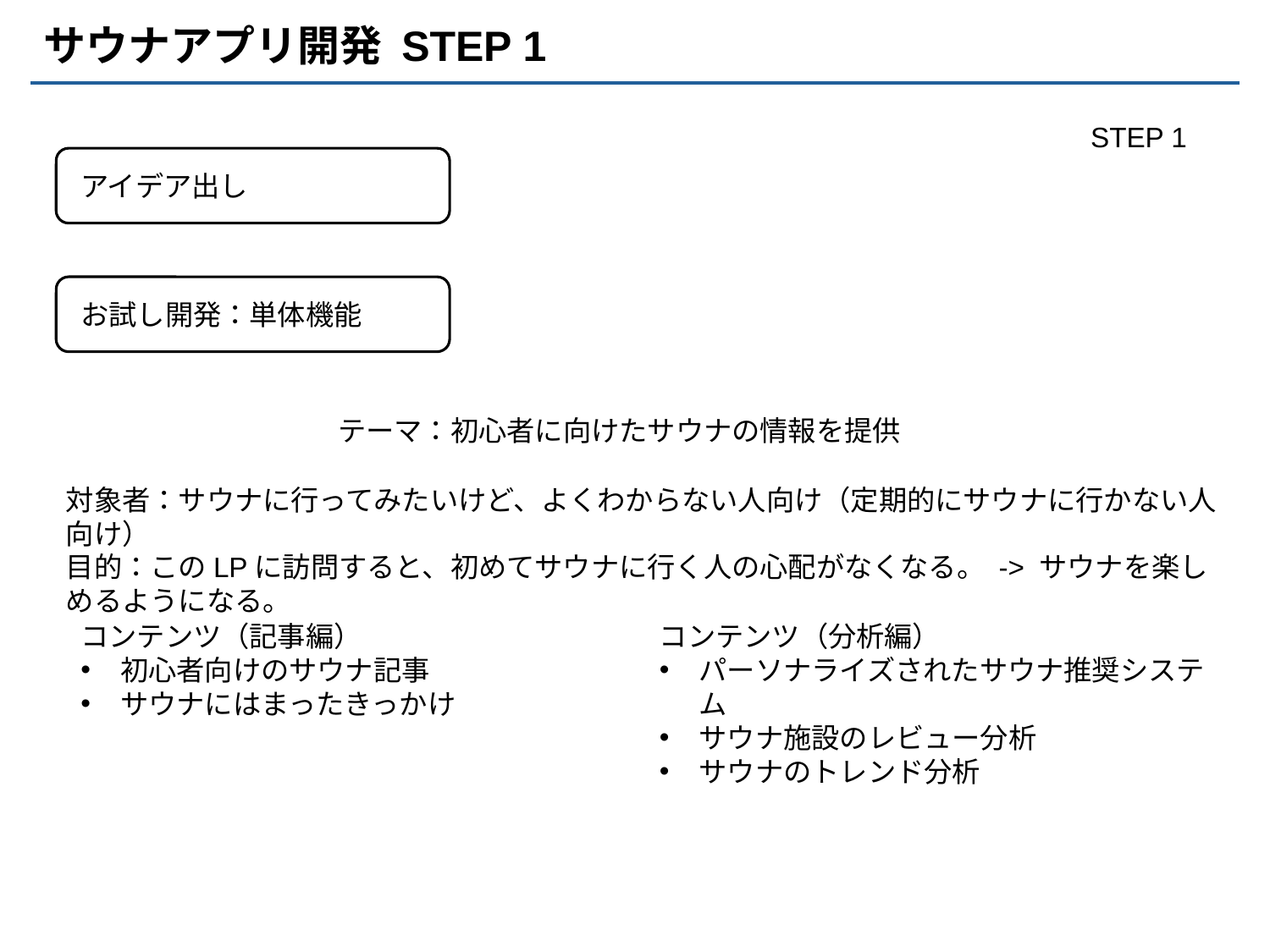

サウナアプリ開発 STEP 1
STEP 1

アイデア出し

お試し開発：単体機能
テーマ：初心者に向けたサウナの情報を提供
対象者：サウナに行ってみたいけど、よくわからない人向け（定期的にサウナに行かない人向け）
目的：このLPに訪問すると、初めてサウナに行く人の心配がなくなる。 -> サウナを楽しめるようになる。
コンテンツ（記事編）
初心者向けのサウナ記事
サウナにはまったきっかけ
コンテンツ（分析編）
パーソナライズされたサウナ推奨システム
サウナ施設のレビュー分析
サウナのトレンド分析